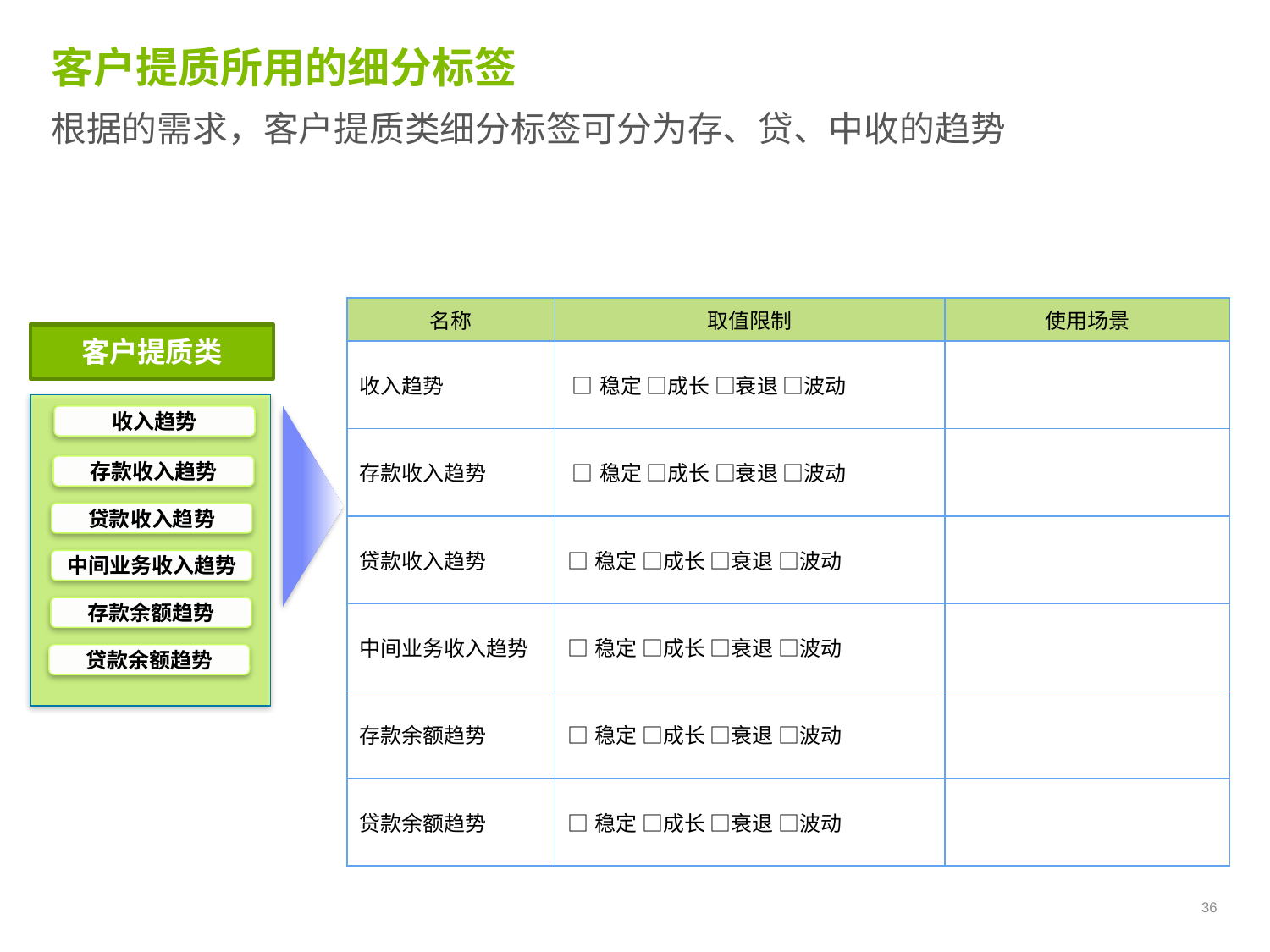

# 客户提质所用的细分标签
根据的需求，客户提质类细分标签可分为存、贷、中收的趋势
| 名称 | 取值限制 | 使用场景 |
| --- | --- | --- |
| 收入趋势 | □稳定 □成长 □衰退 □波动 |  |
| 存款收入趋势 | □稳定 □成长 □衰退 □波动 |  |
| 贷款收入趋势 | □稳定 □成长 □衰退 □波动 |  |
| 中间业务收入趋势 | □稳定 □成长 □衰退 □波动 |  |
| 存款余额趋势 | □稳定 □成长 □衰退 □波动 |  |
| 贷款余额趋势 | □稳定 □成长 □衰退 □波动 |  |
客户提质类

收入趋势
存款收入趋势

贷款收入趋势
中间业务收入趋势
存款余额趋势
贷款余额趋势
36